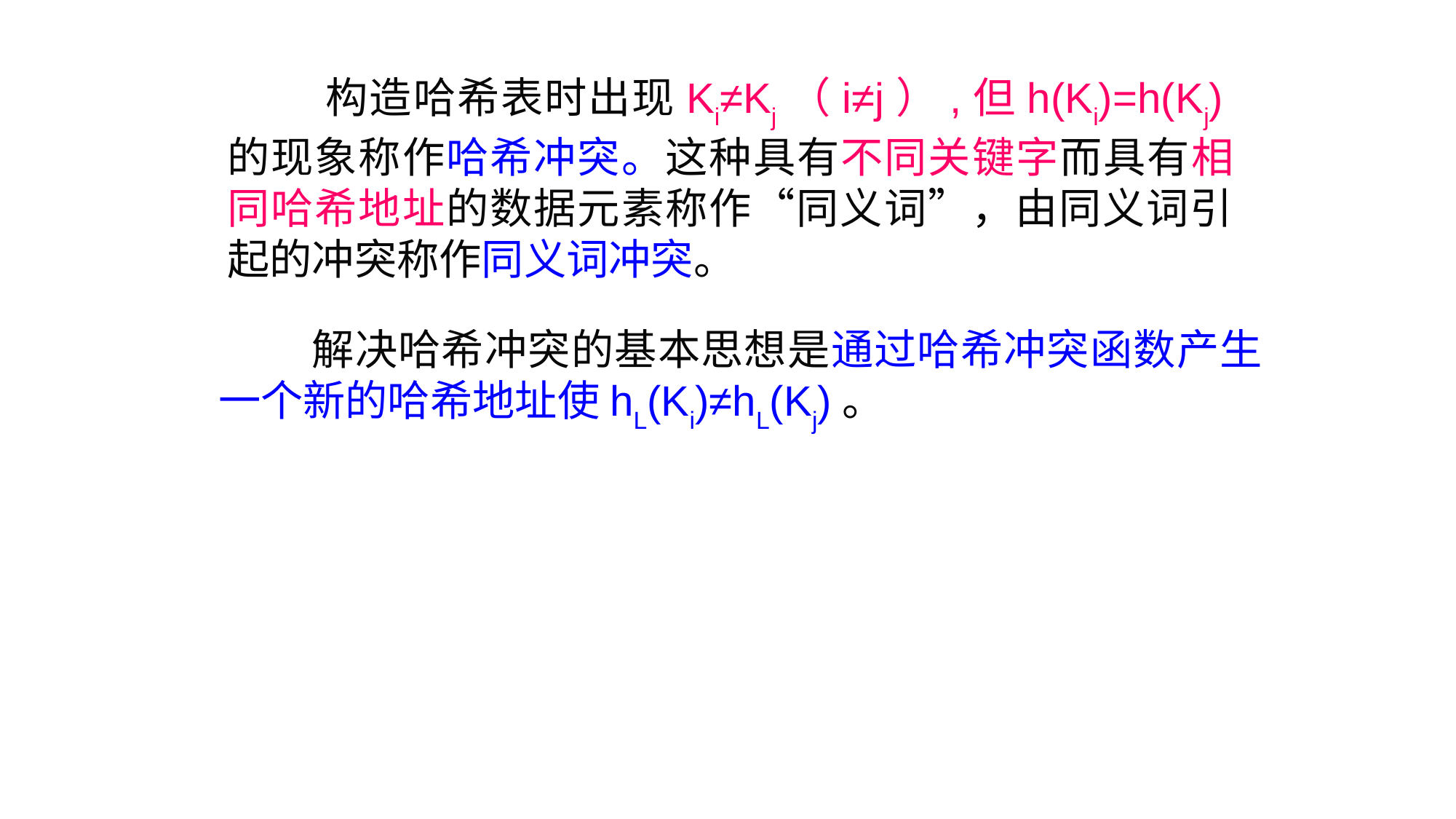

构造哈希表时出现Ki≠Kj（i≠j）,但h(Ki)=h(Kj)的现象称作哈希冲突。这种具有不同关键字而具有相同哈希地址的数据元素称作“同义词”，由同义词引起的冲突称作同义词冲突。

        解决哈希冲突的基本思想是通过哈希冲突函数产生一个新的哈希地址使hL(Ki)≠hL(Kj)。